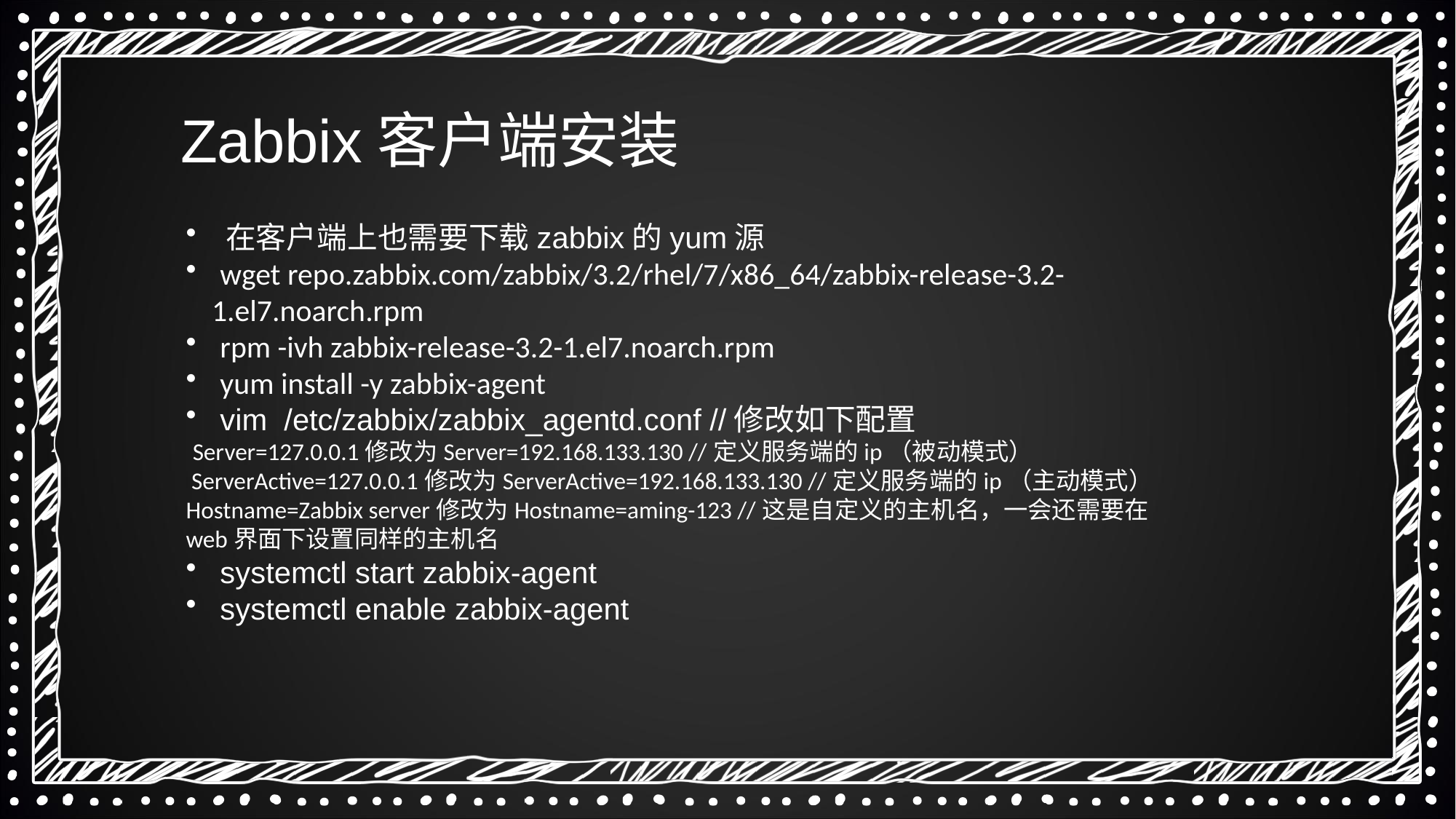

Zabbix客户端安装
 在客户端上也需要下载zabbix的yum源
 wget repo.zabbix.com/zabbix/3.2/rhel/7/x86_64/zabbix-release-3.2-1.el7.noarch.rpm
 rpm -ivh zabbix-release-3.2-1.el7.noarch.rpm
 yum install -y zabbix-agent
 vim  /etc/zabbix/zabbix_agentd.conf //修改如下配置
 Server=127.0.0.1修改为Server=192.168.133.130 //定义服务端的ip（被动模式）
 ServerActive=127.0.0.1修改为ServerActive=192.168.133.130 //定义服务端的ip（主动模式）
Hostname=Zabbix server修改为Hostname=aming-123 //这是自定义的主机名，一会还需要在web界面下设置同样的主机名
 systemctl start zabbix-agent
 systemctl enable zabbix-agent